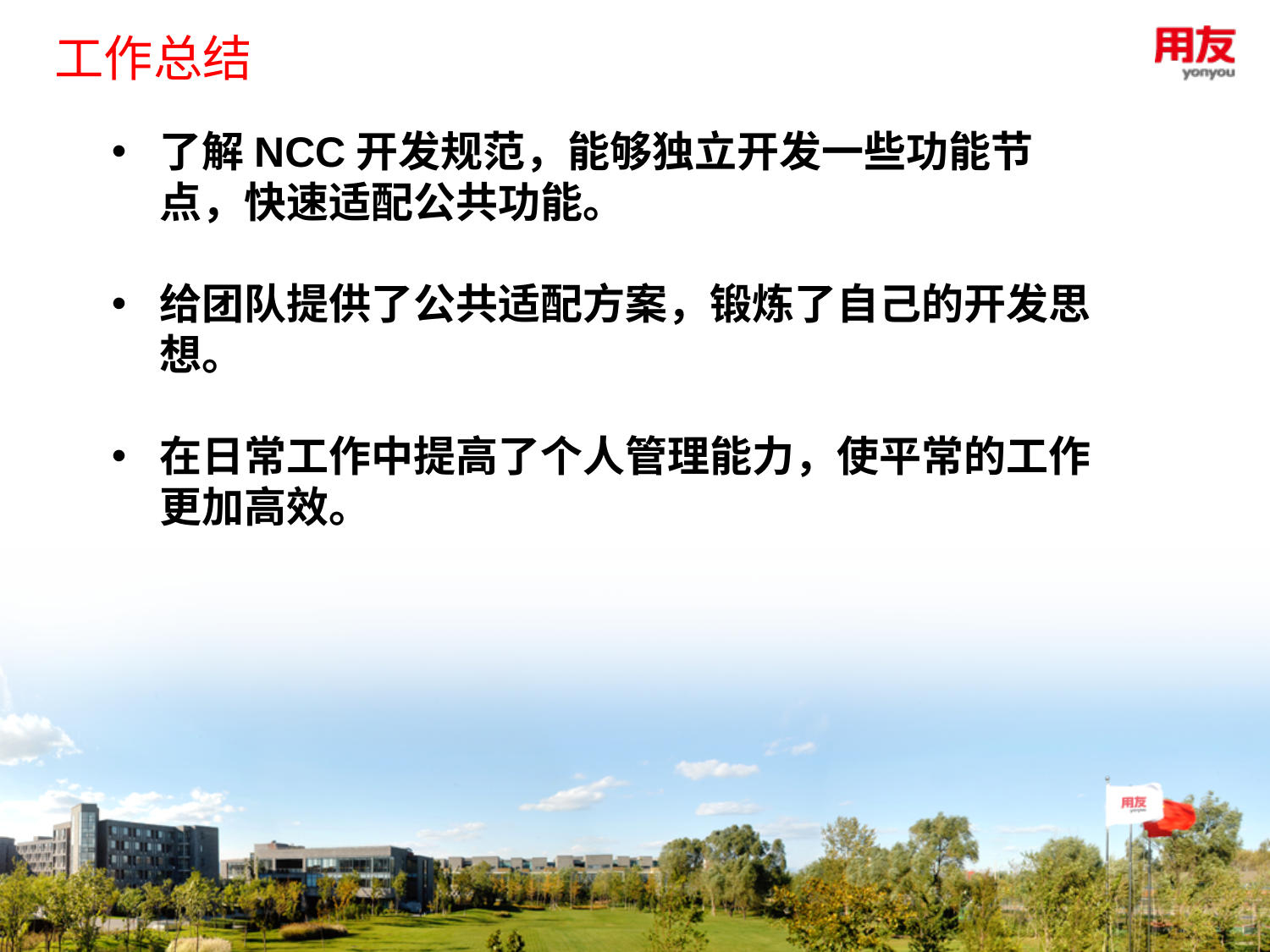

# 工作总结
了解NCC开发规范，能够独立开发一些功能节点，快速适配公共功能。

给团队提供了公共适配方案，锻炼了自己的开发思想。

在日常工作中提高了个人管理能力，使平常的工作更加高效。